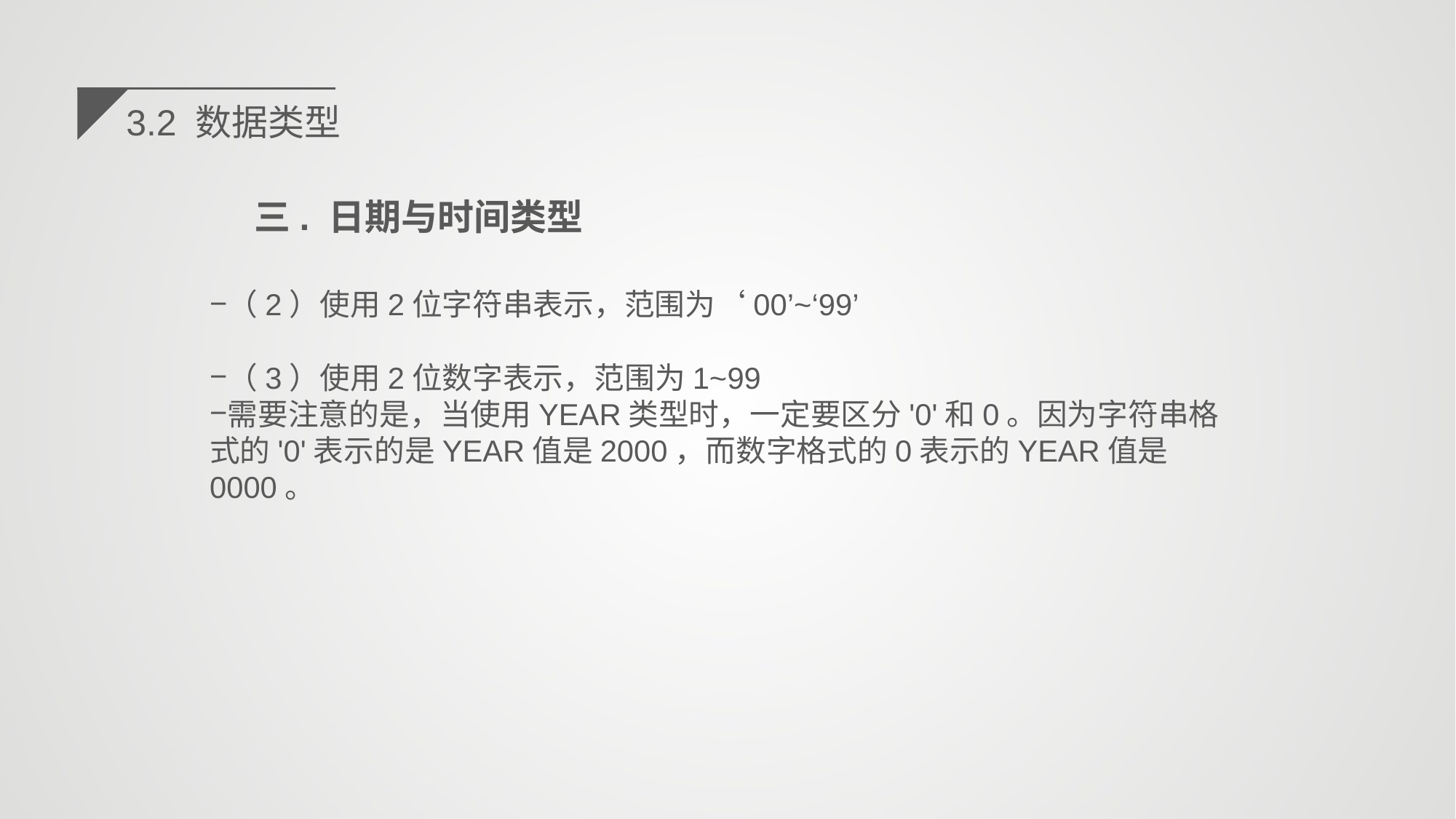

3.2 数据类型

三. 日期与时间类型
（2）使用2位字符串表示，范围为‘00’~‘99’

（3）使用2位数字表示，范围为1~99
需要注意的是，当使用YEAR类型时，一定要区分'0'和0。因为字符串格式的'0'表示的是YEAR值是2000，而数字格式的0表示的YEAR值是0000。